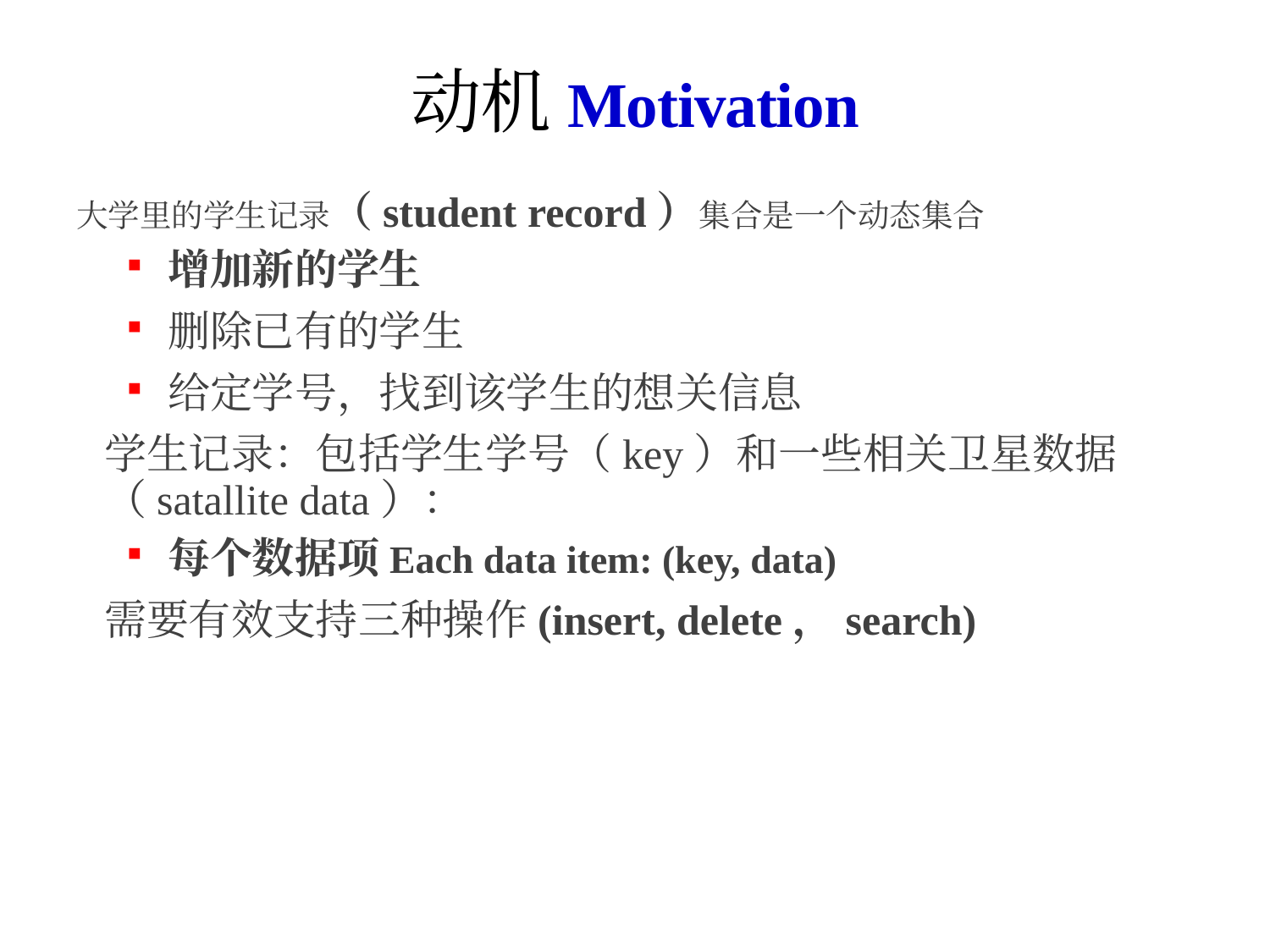

# 动机Motivation
大学里的学生记录（student record）集合是一个动态集合
增加新的学生
删除已有的学生
给定学号，找到该学生的想关信息
学生记录：包括学生学号（key）和一些相关卫星数据（satallite data）：
每个数据项Each data item: (key, data)
需要有效支持三种操作(insert, delete，search)